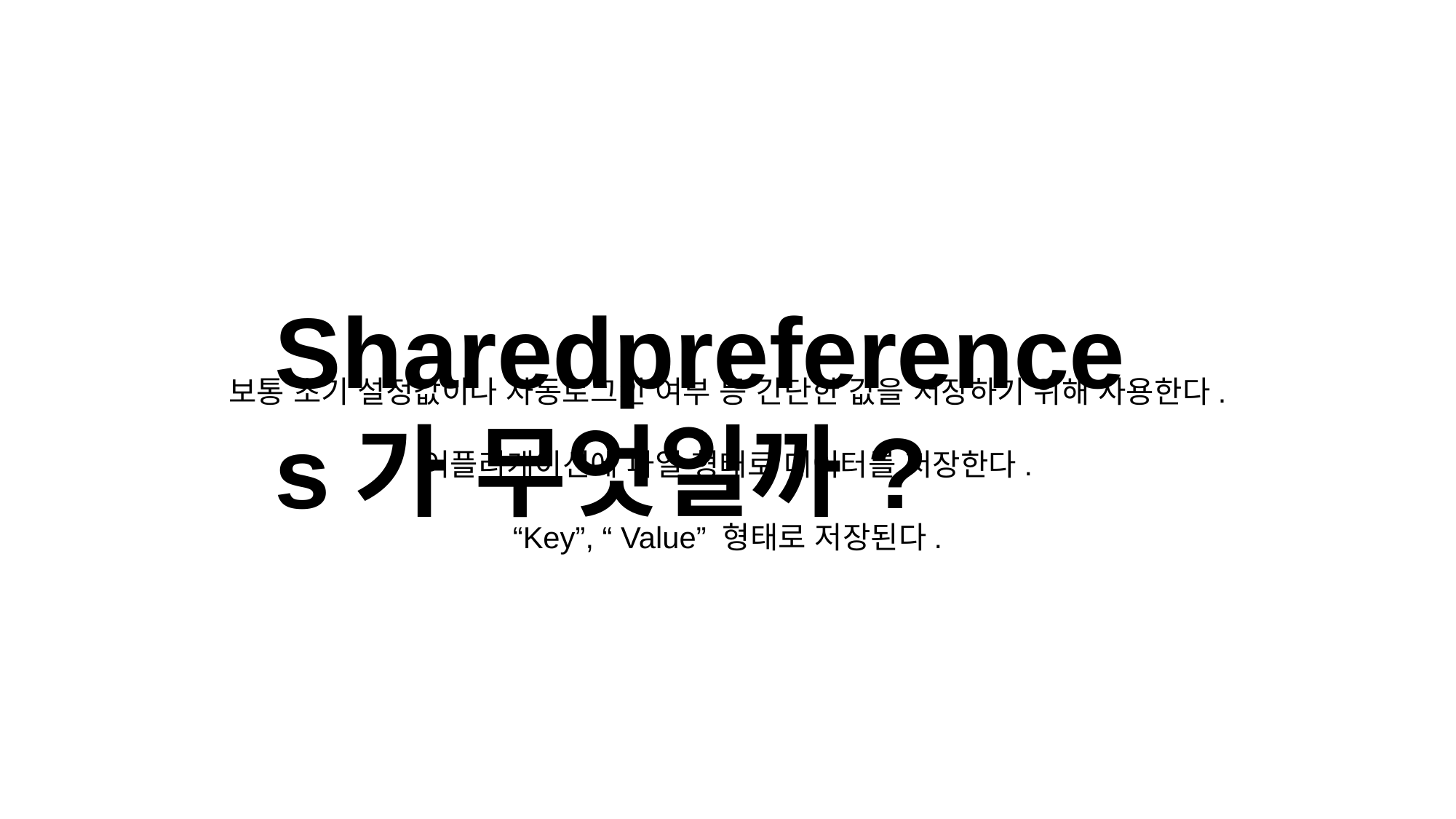

Sharedpreferences가 무엇일까?
보통 초기 설정값이나 자동로그인 여부 등 간단한 값을 저장하기 위해 사용한다.

어플리케이션에 파일 형태로 데이터를 저장한다.

“Key”, “ Value” 형태로 저장된다.